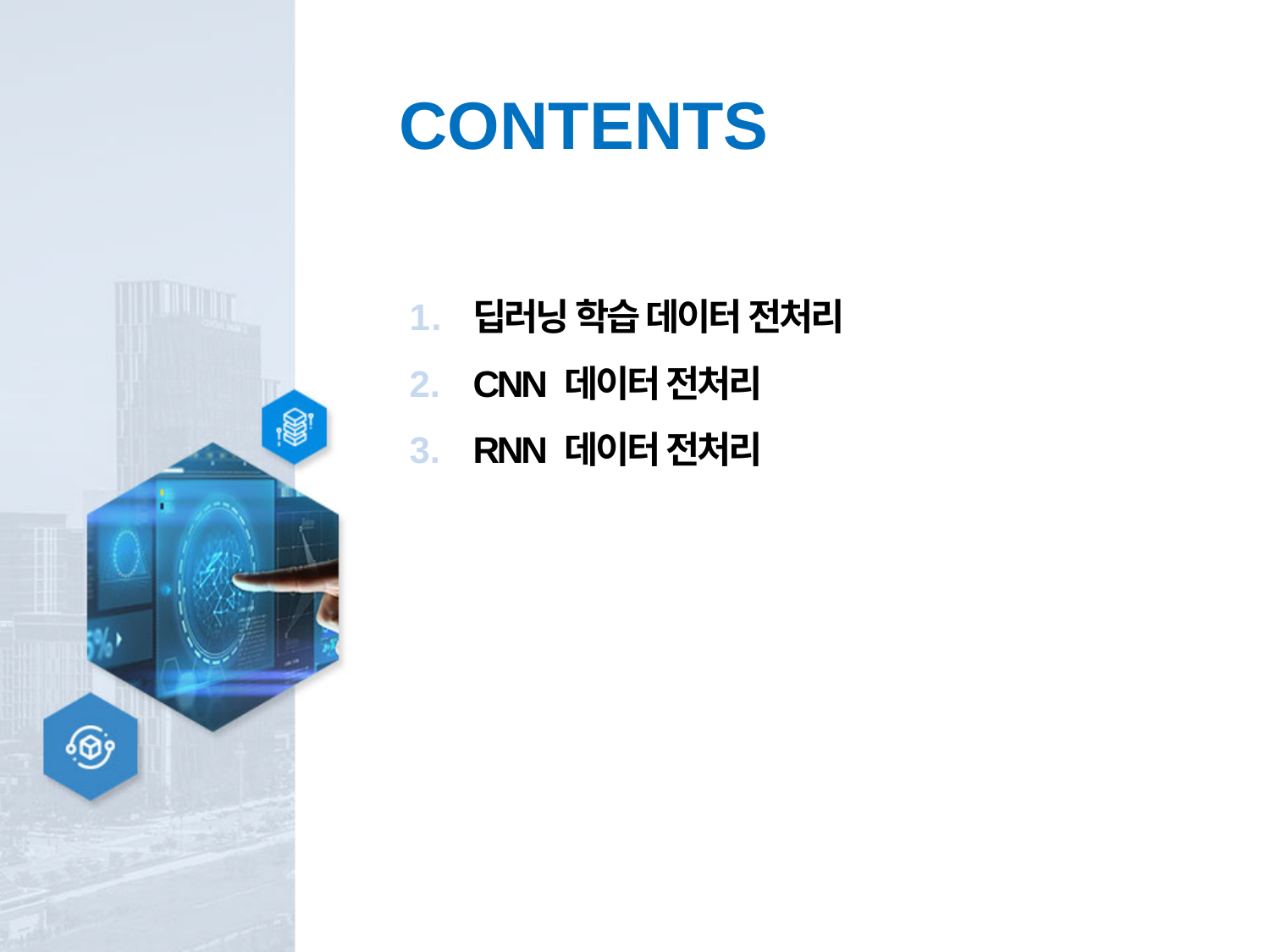

CONTENTS
딥러닝 학습 데이터 전처리
CNN 데이터 전처리
RNN 데이터 전처리